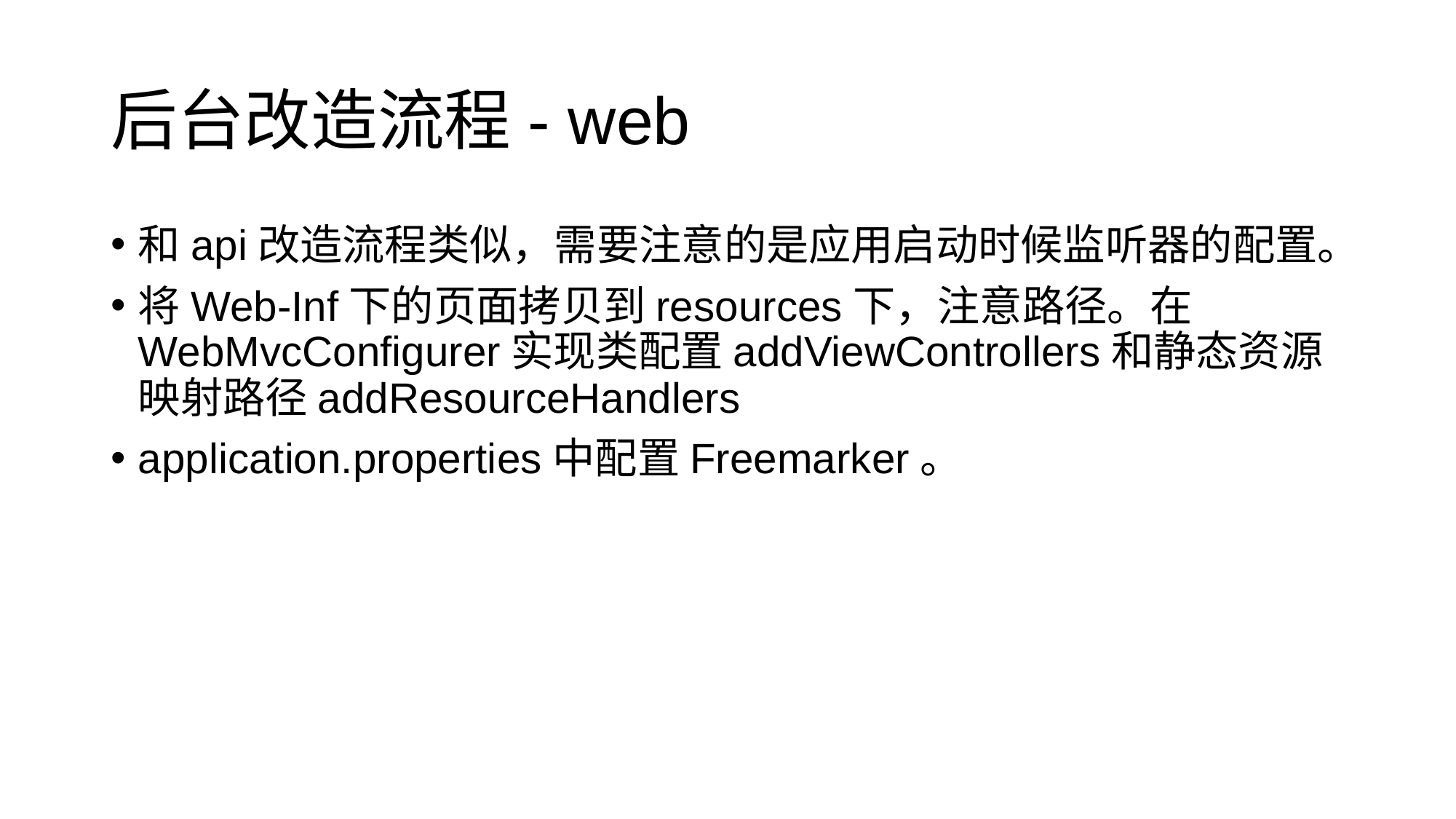

# 后台改造流程- web
和api改造流程类似，需要注意的是应用启动时候监听器的配置。
将Web-Inf下的页面拷贝到resources下，注意路径。在WebMvcConfigurer实现类配置addViewControllers和静态资源映射路径addResourceHandlers
application.properties中配置Freemarker。